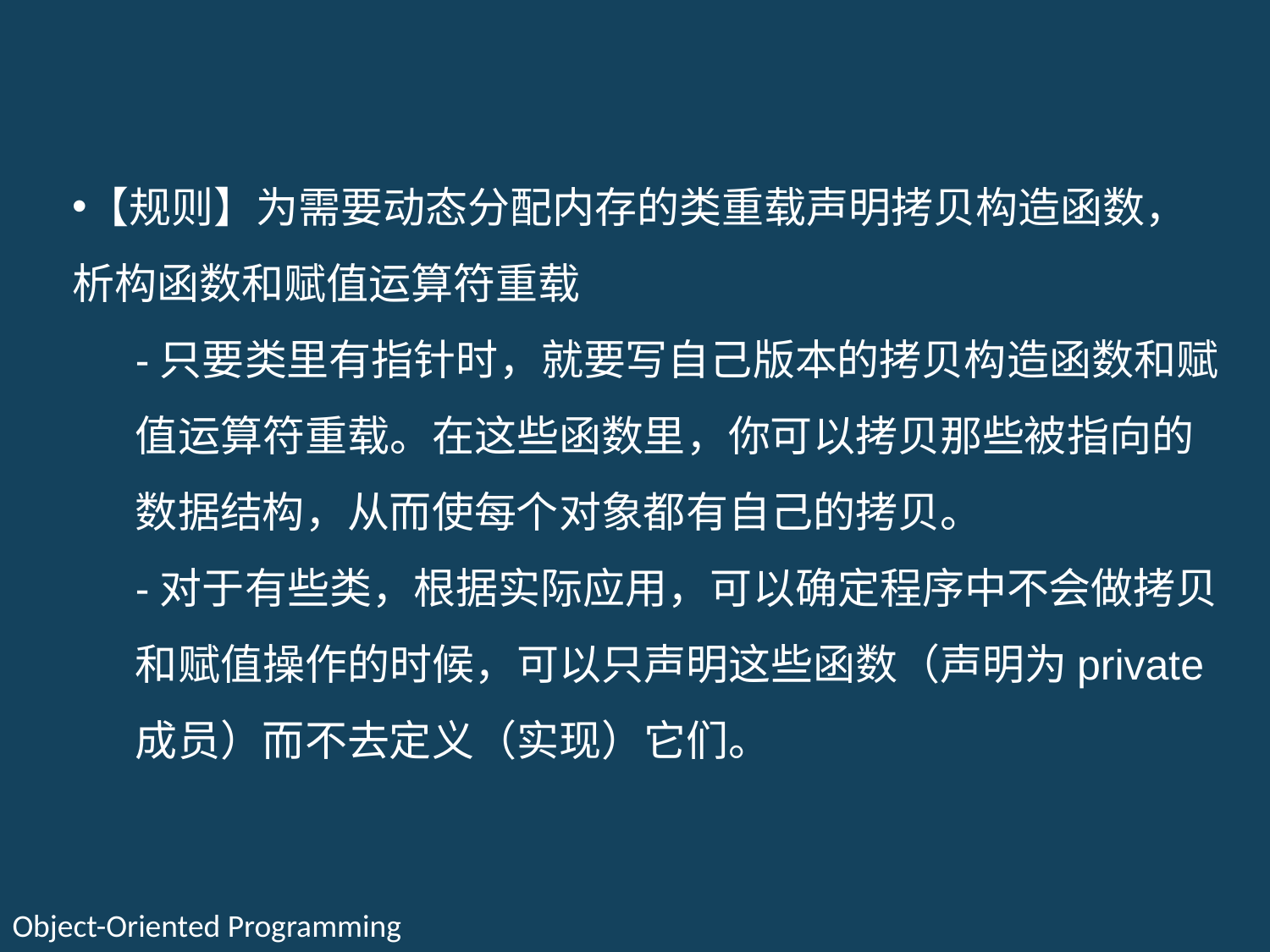

【规则】为需要动态分配内存的类重载声明拷贝构造函数，析构函数和赋值运算符重载
-只要类里有指针时，就要写自己版本的拷贝构造函数和赋值运算符重载。在这些函数里，你可以拷贝那些被指向的数据结构，从而使每个对象都有自己的拷贝。
-对于有些类，根据实际应用，可以确定程序中不会做拷贝和赋值操作的时候，可以只声明这些函数（声明为private成员）而不去定义（实现）它们。
Object-Oriented Programming